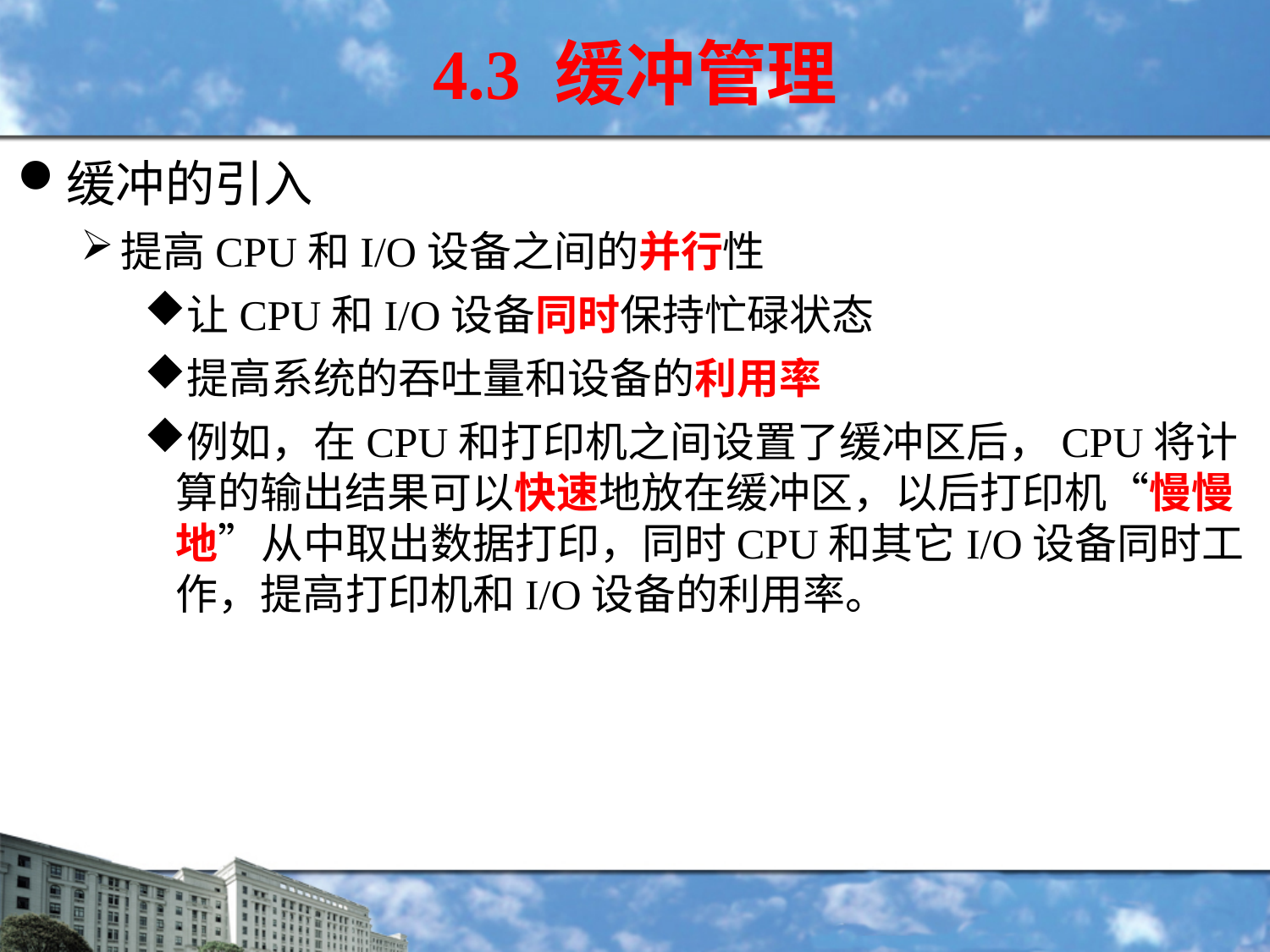

4.3 缓冲管理
缓冲的引入
提高CPU和I/O设备之间的并行性
让CPU和I/O设备同时保持忙碌状态
提高系统的吞吐量和设备的利用率
例如，在CPU和打印机之间设置了缓冲区后，CPU将计算的输出结果可以快速地放在缓冲区，以后打印机“慢慢地”从中取出数据打印，同时CPU和其它I/O设备同时工作，提高打印机和I/O设备的利用率。